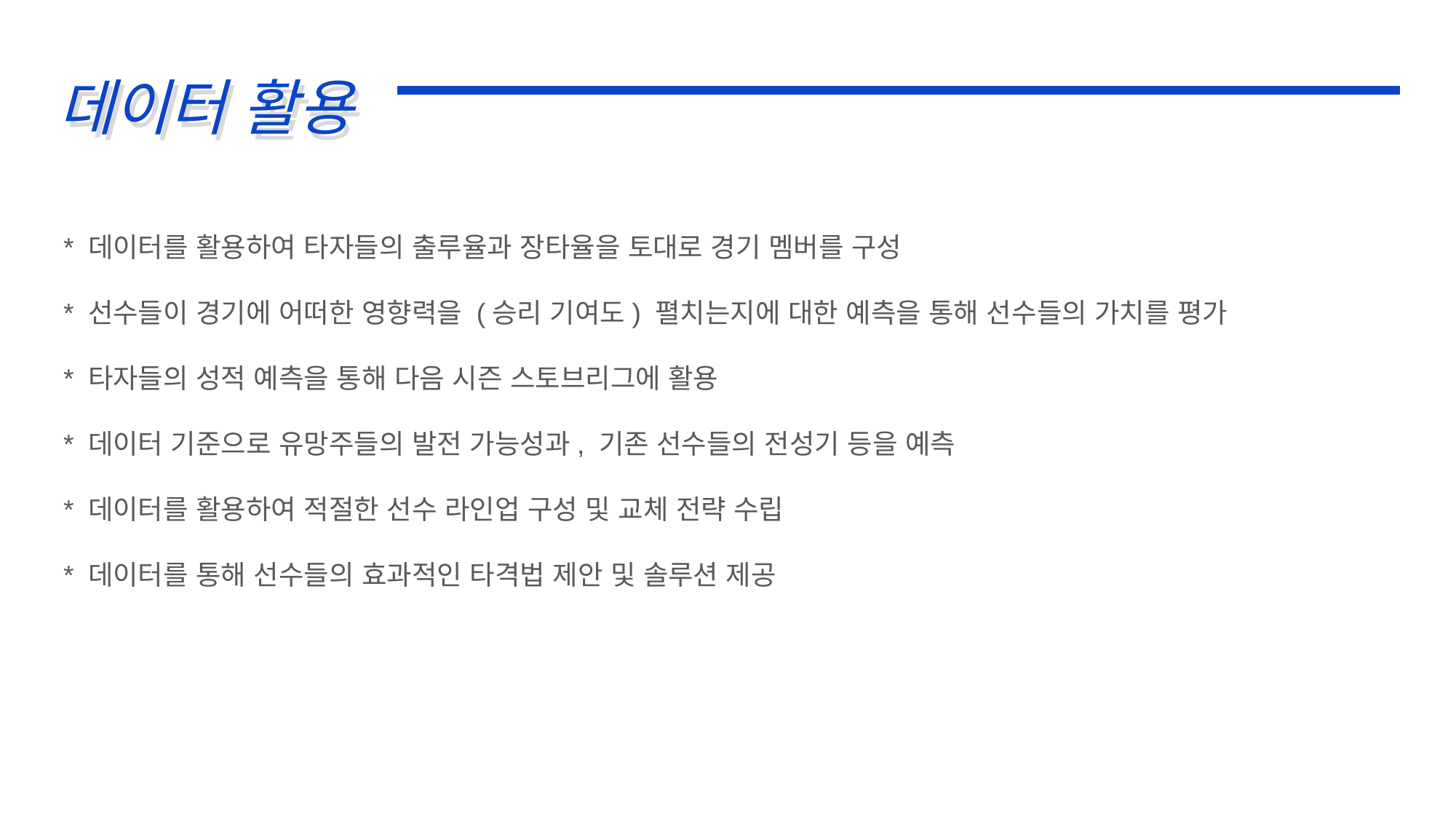

데이터 활용
데이터 활용
* 데이터를 활용하여 타자들의 출루율과 장타율을 토대로 경기 멤버를 구성

* 선수들이 경기에 어떠한 영향력을 (승리 기여도) 펼치는지에 대한 예측을 통해 선수들의 가치를 평가

* 타자들의 성적 예측을 통해 다음 시즌 스토브리그에 활용
* 데이터 기준으로 유망주들의 발전 가능성과, 기존 선수들의 전성기 등을 예측

* 데이터를 활용하여 적절한 선수 라인업 구성 및 교체 전략 수립

* 데이터를 통해 선수들의 효과적인 타격법 제안 및 솔루션 제공